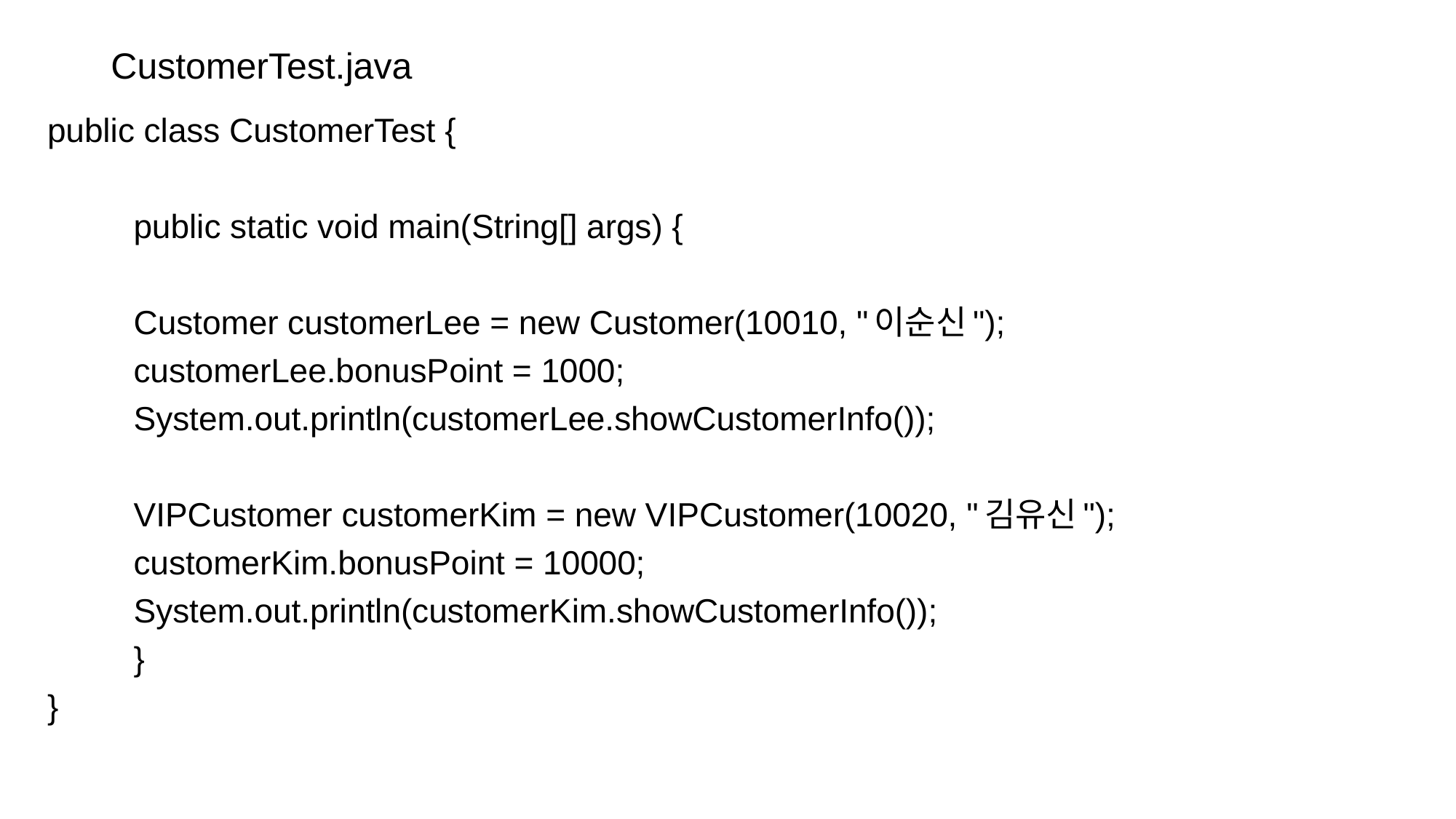

# CustomerTest.java
public class CustomerTest {

	public static void main(String[] args) {

		Customer customerLee = new Customer(10010, "이순신");
		customerLee.bonusPoint = 1000;
		System.out.println(customerLee.showCustomerInfo());

		VIPCustomer customerKim = new VIPCustomer(10020, "김유신");
		customerKim.bonusPoint = 10000;
		System.out.println(customerKim.showCustomerInfo());
	}
}